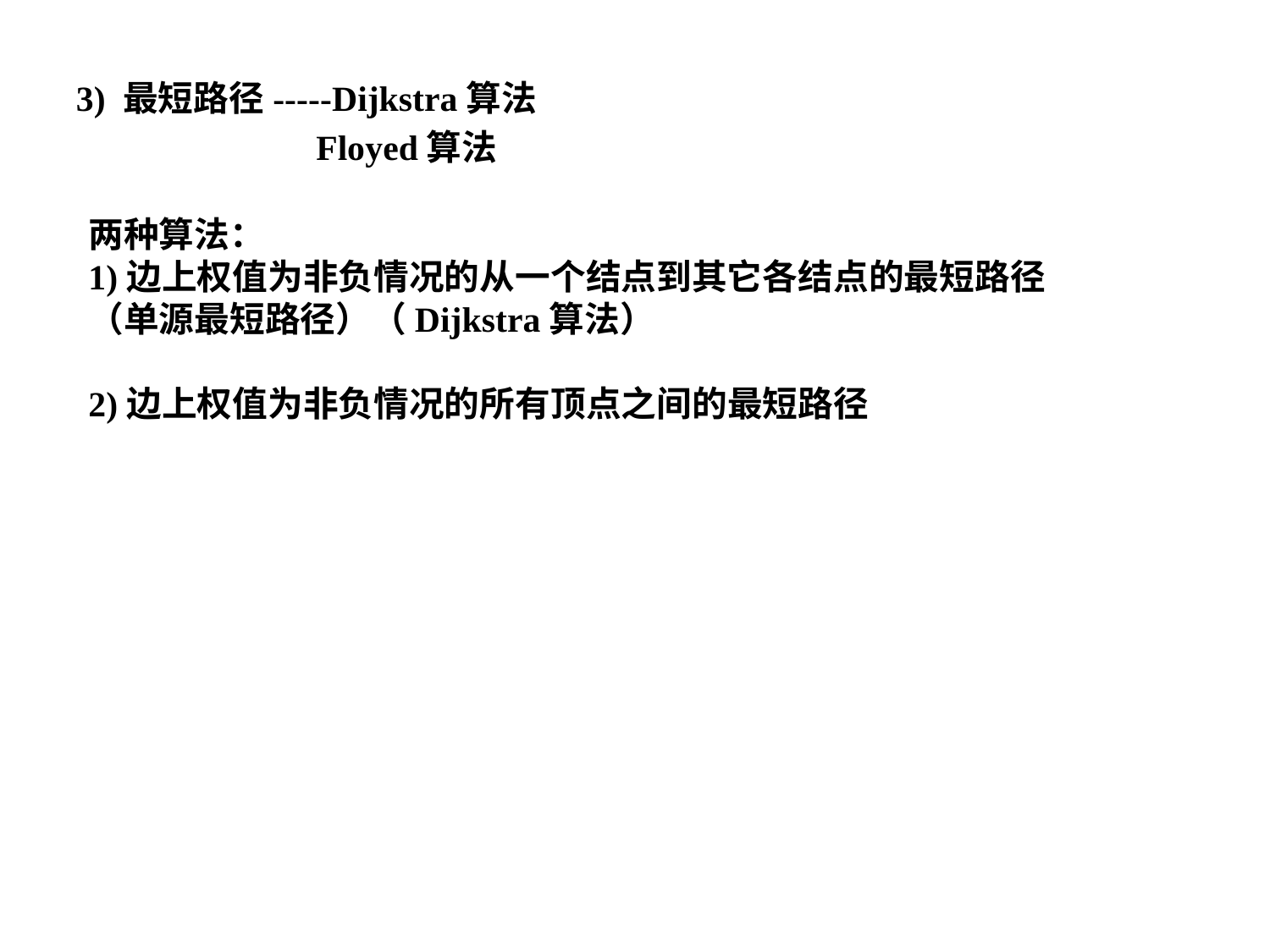

3) 最短路径-----Dijkstra算法
                           Floyed算法
两种算法：
1)边上权值为非负情况的从一个结点到其它各结点的最短路径
（单源最短路径）（Dijkstra算法）

2)边上权值为非负情况的所有顶点之间的最短路径